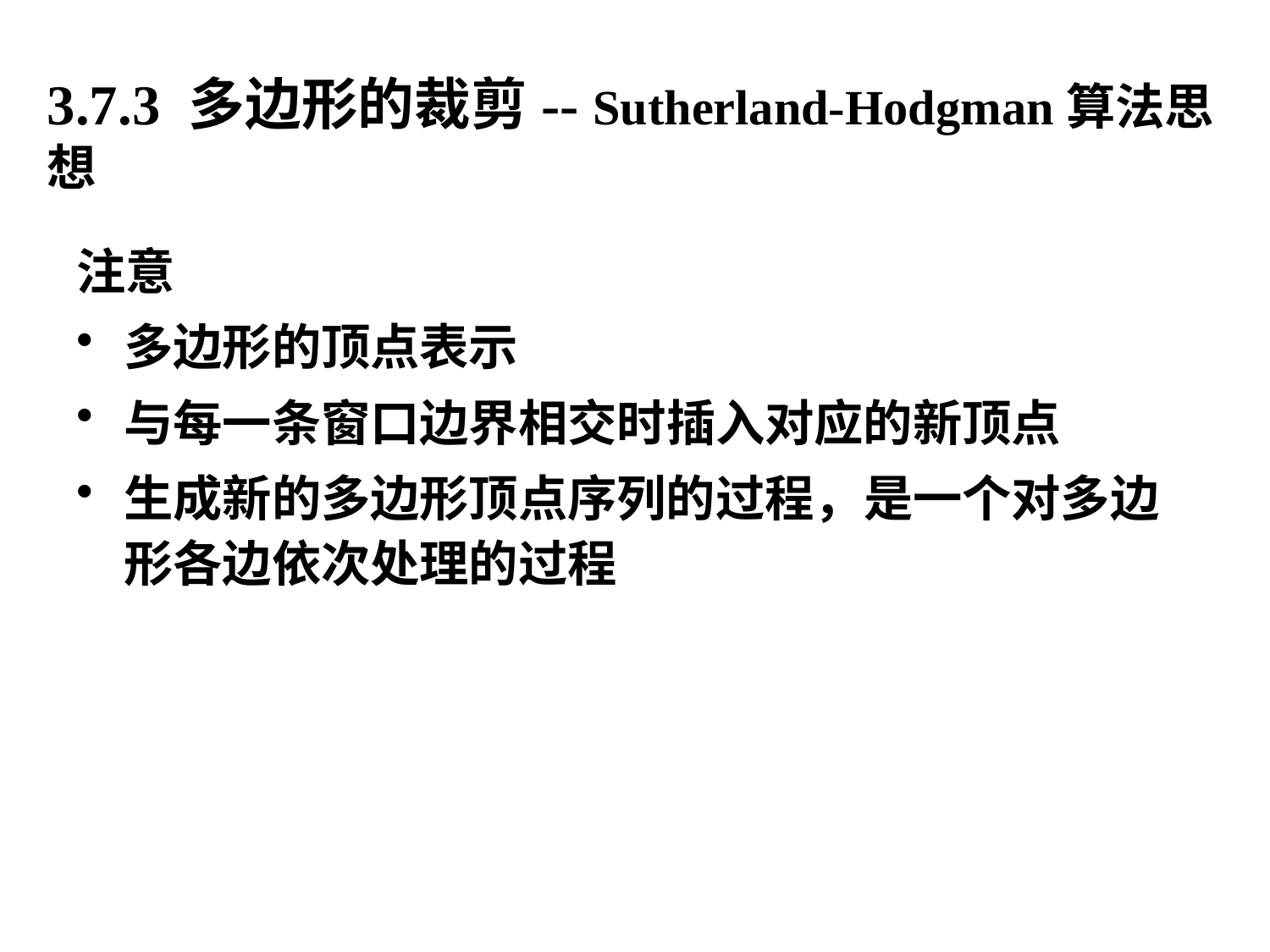

3.7.3 多边形的裁剪-- Sutherland-Hodgman算法思想
注意
多边形的顶点表示
与每一条窗口边界相交时插入对应的新顶点
生成新的多边形顶点序列的过程，是一个对多边形各边依次处理的过程